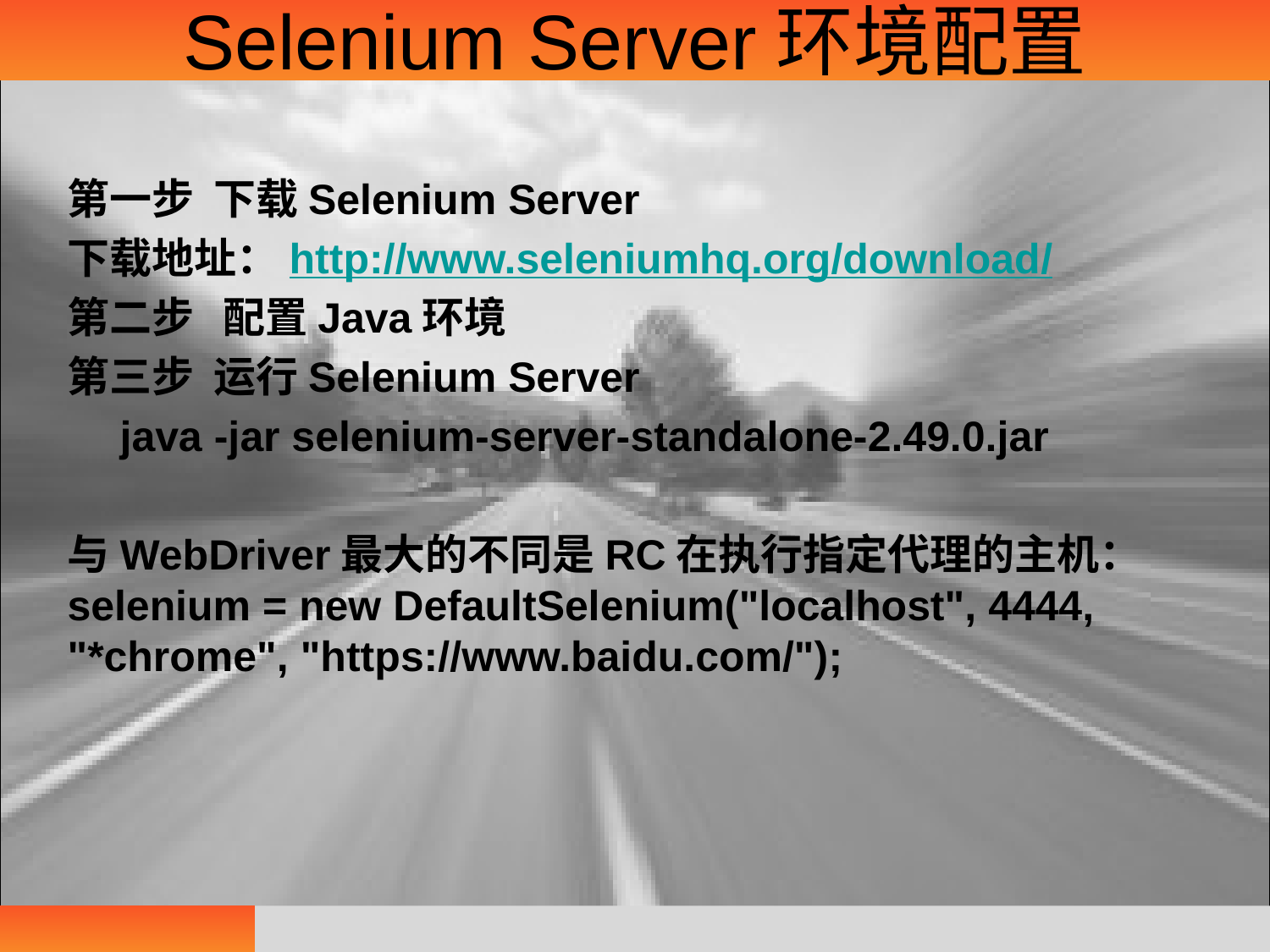

# Selenium Server环境配置
第一步  下载Selenium Server
下载地址：http://www.seleniumhq.org/download/
第二步   配置Java环境
第三步  运行Selenium Server
　java -jar selenium-server-standalone-2.49.0.jar

与WebDriver最大的不同是RC在执行指定代理的主机：selenium = new DefaultSelenium("localhost", 4444, "*chrome", "https://www.baidu.com/");